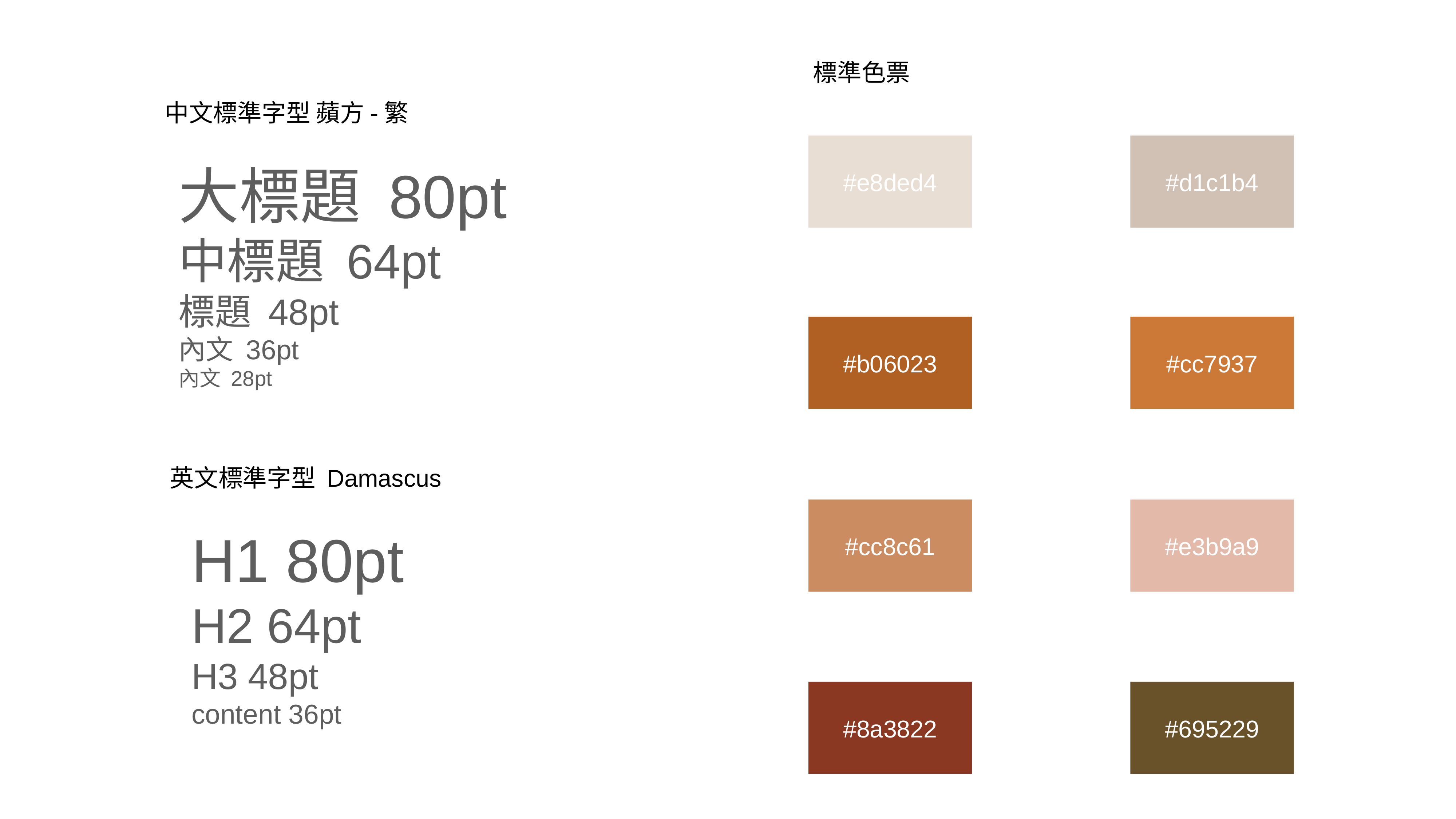

標準色票
中文標準字型 蘋方-繁
大標題 80pt
中標題 64pt
標題 48pt
內文 36pt
內文 28pt
#e8ded4
#d1c1b4
#b06023
#cc7937
英文標準字型 Damascus
H1 80pt
H2 64pt
H3 48pt
content 36pt
#cc8c61
#e3b9a9
#8a3822
#695229